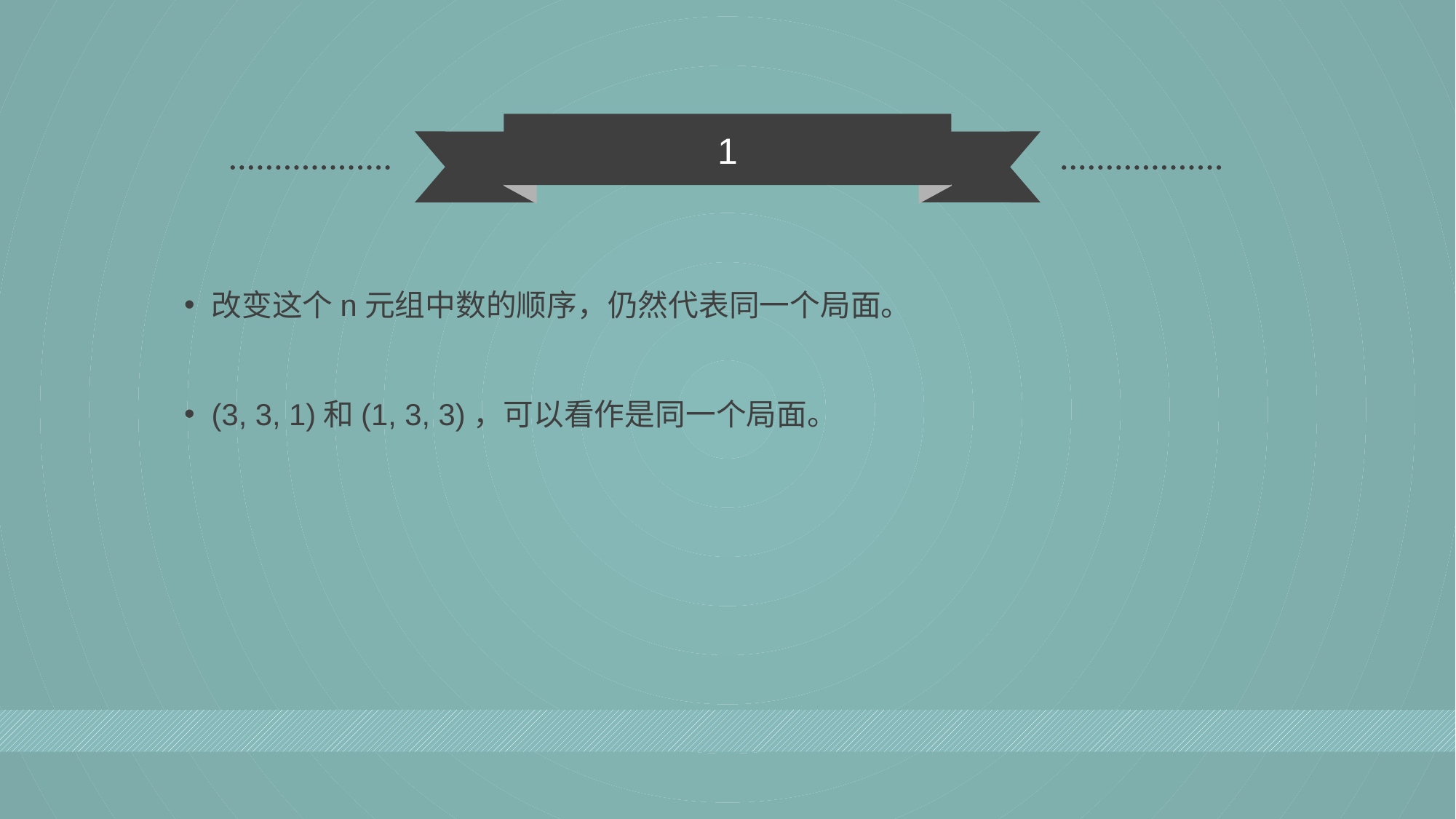

1

改变这个n元组中数的顺序，仍然代表同一个局面。

(3, 3, 1)和(1, 3, 3)，可以看作是同一个局面。